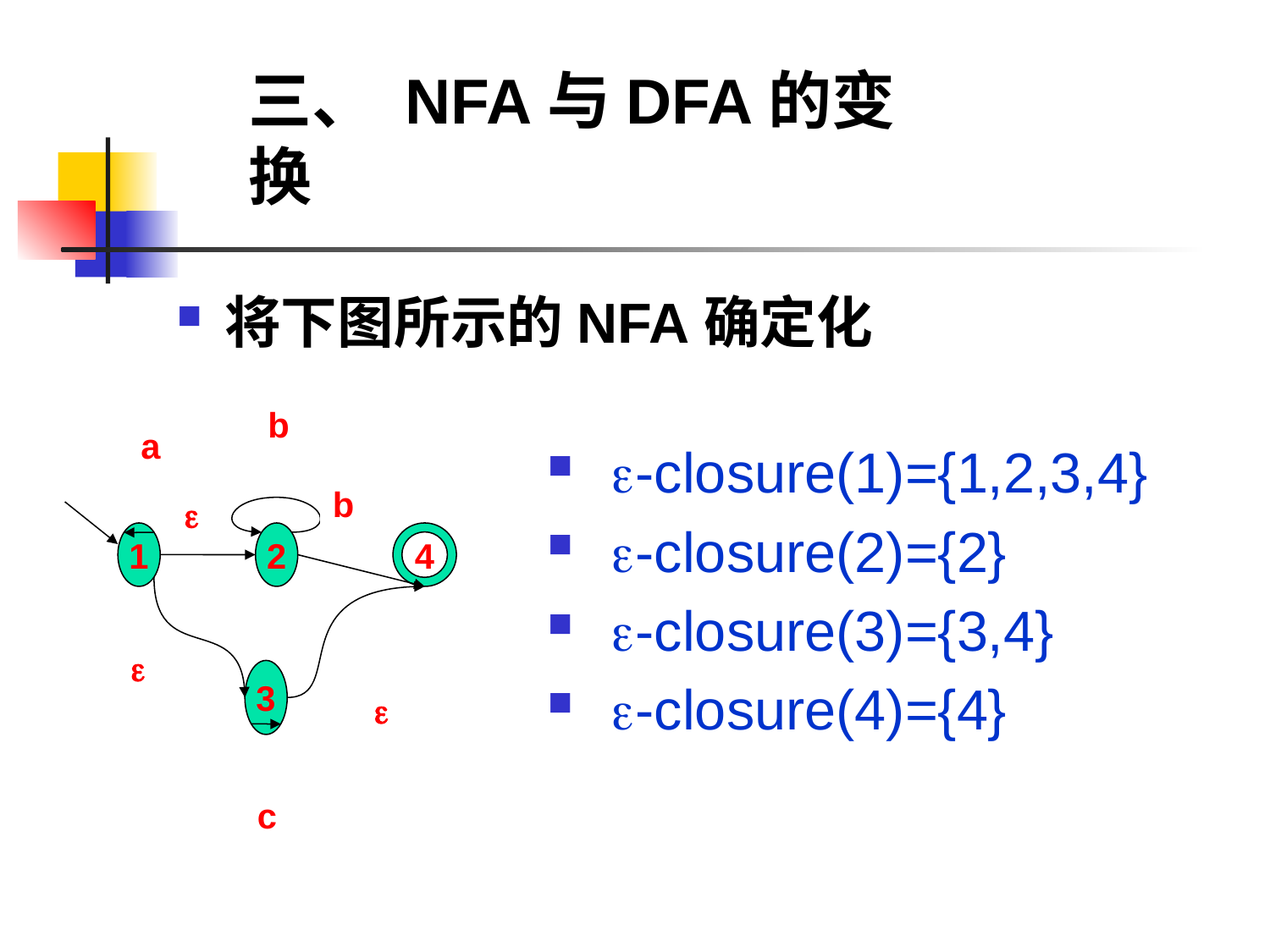

三、 NFA与DFA的变换
将下图所示的NFA确定化
b
a
b
ε

1
2
4
ε
3
ε
c
 ε-closure(1)={1,2,3,4}
 ε-closure(2)={2}
 ε-closure(3)={3,4}
 ε-closure(4)={4}